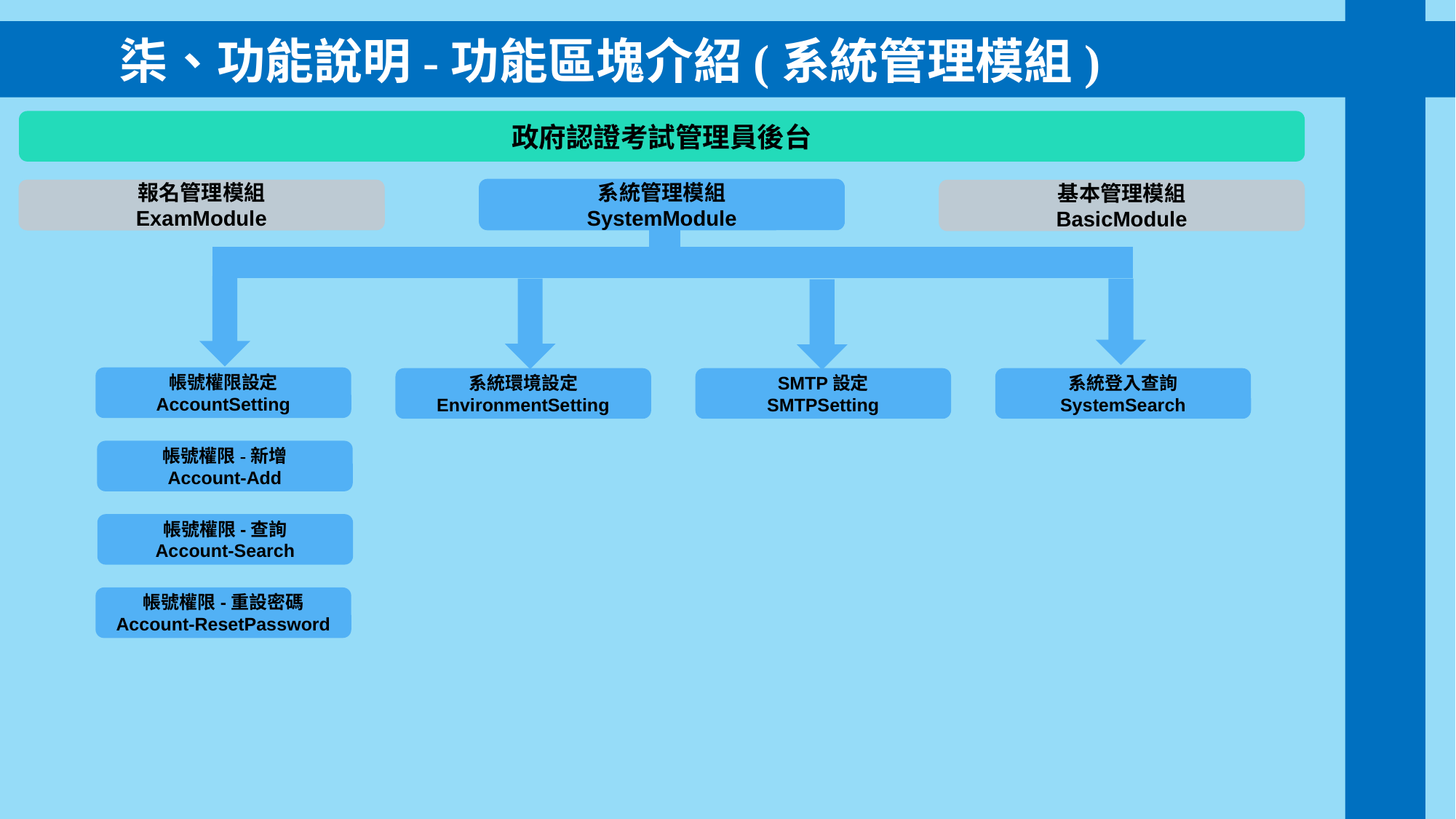

柒、功能說明-功能區塊介紹(系統管理模組)
政府認證考試管理員後台
系統管理模組
報名管理模組
ExamModule
報名管理模組
系統管理模組
SystemModule
基本管理模組
基本管理模組
BasicModule

帳號權限設定
AccountSetting
系統環境設定
EnvironmentSetting
SMTP設定
SMTPSetting
系統登入查詢
SystemSearch
帳號權限-新增
Account-Add
帳號權限-查詢
Account-Search
帳號權限-重設密碼
Account-ResetPassword